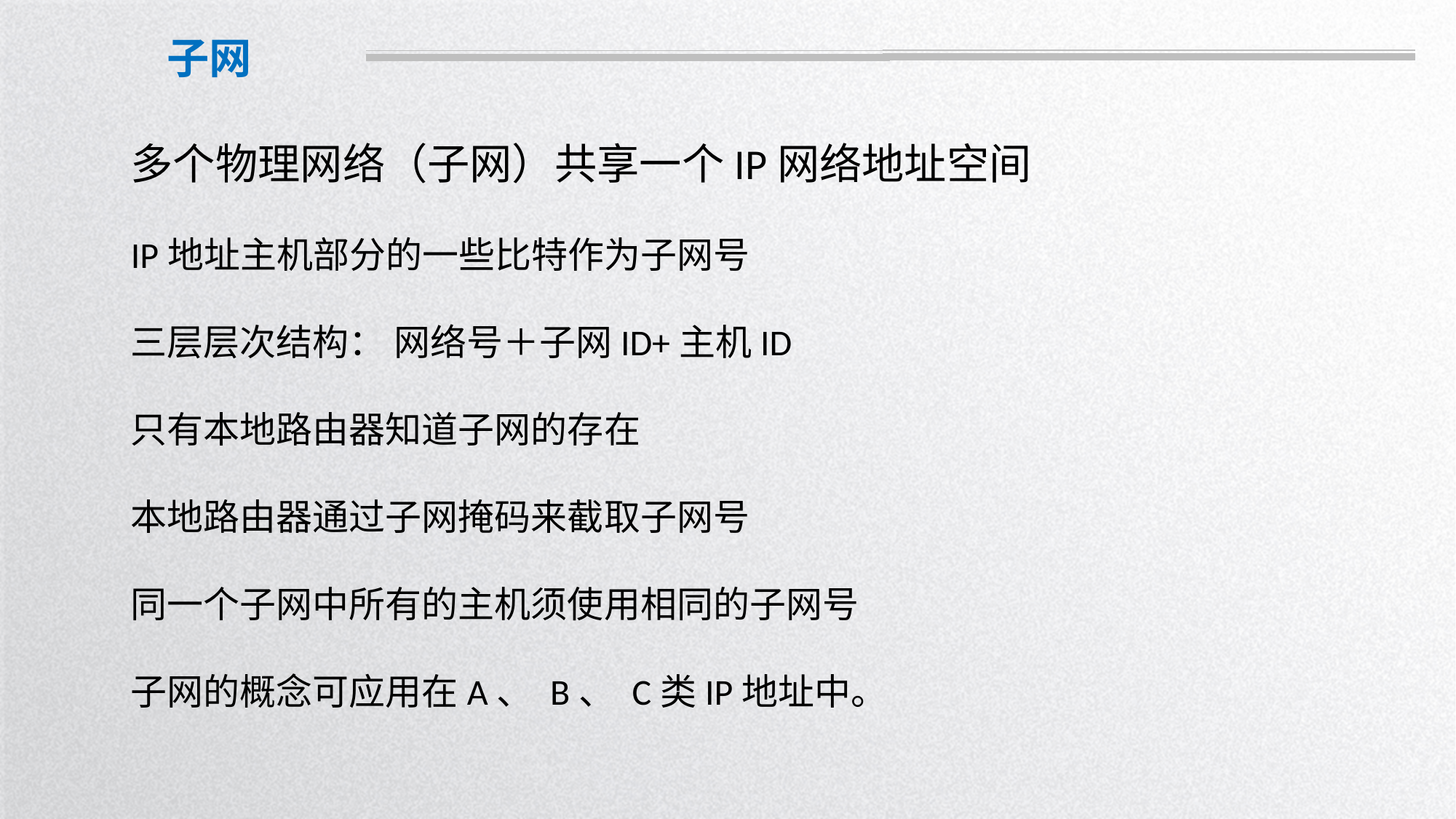

子网
多个物理网络（子网）共享一个IP网络地址空间

IP地址主机部分的一些比特作为子网号

三层层次结构： 网络号＋子网ID+主机ID

只有本地路由器知道子网的存在

本地路由器通过子网掩码来截取子网号

同一个子网中所有的主机须使用相同的子网号

子网的概念可应用在A、 B、 C类IP地址中。